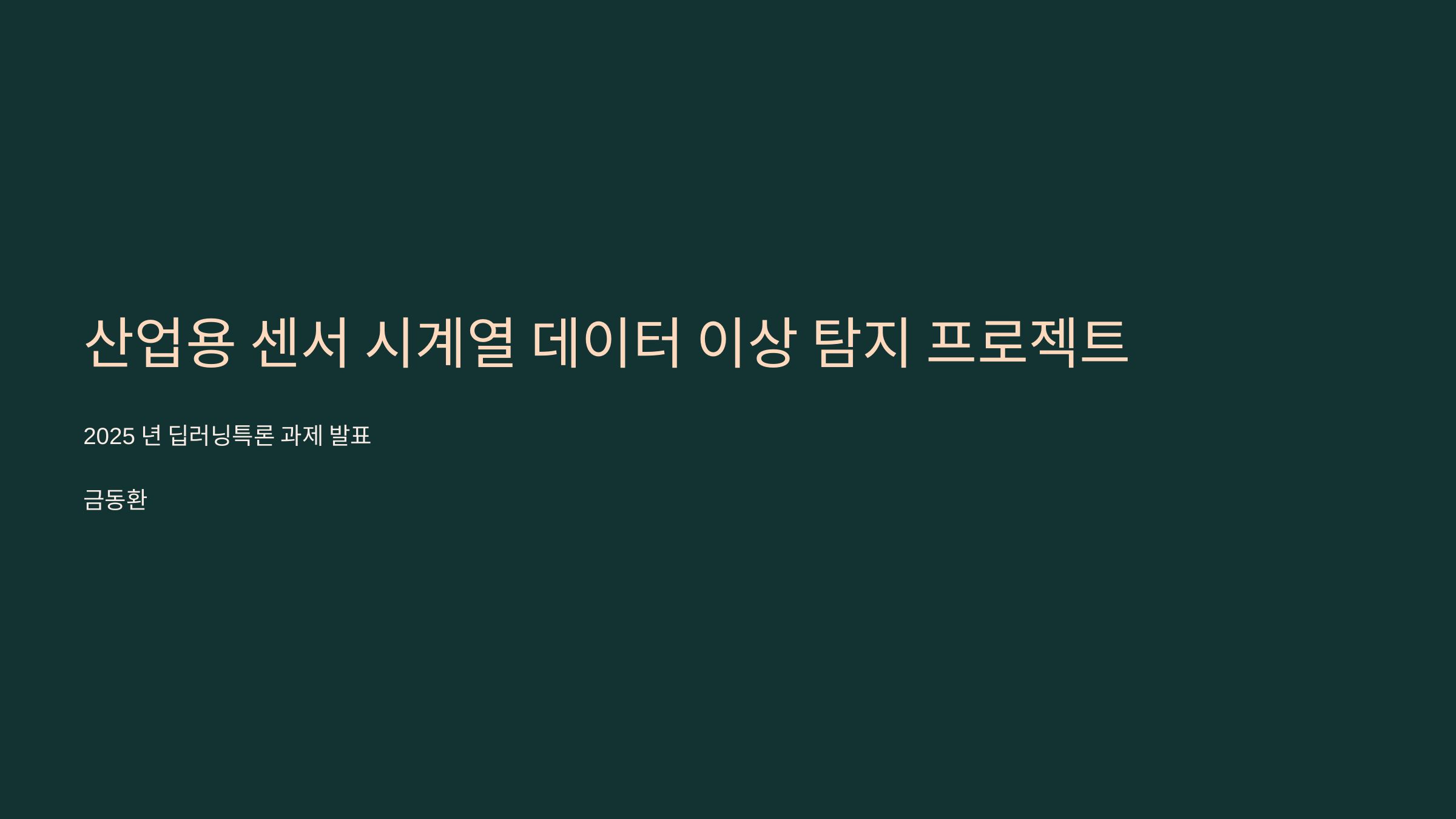

산업용 센서 시계열 데이터 이상 탐지 프로젝트
2025년 딥러닝특론 과제 발표
금동환